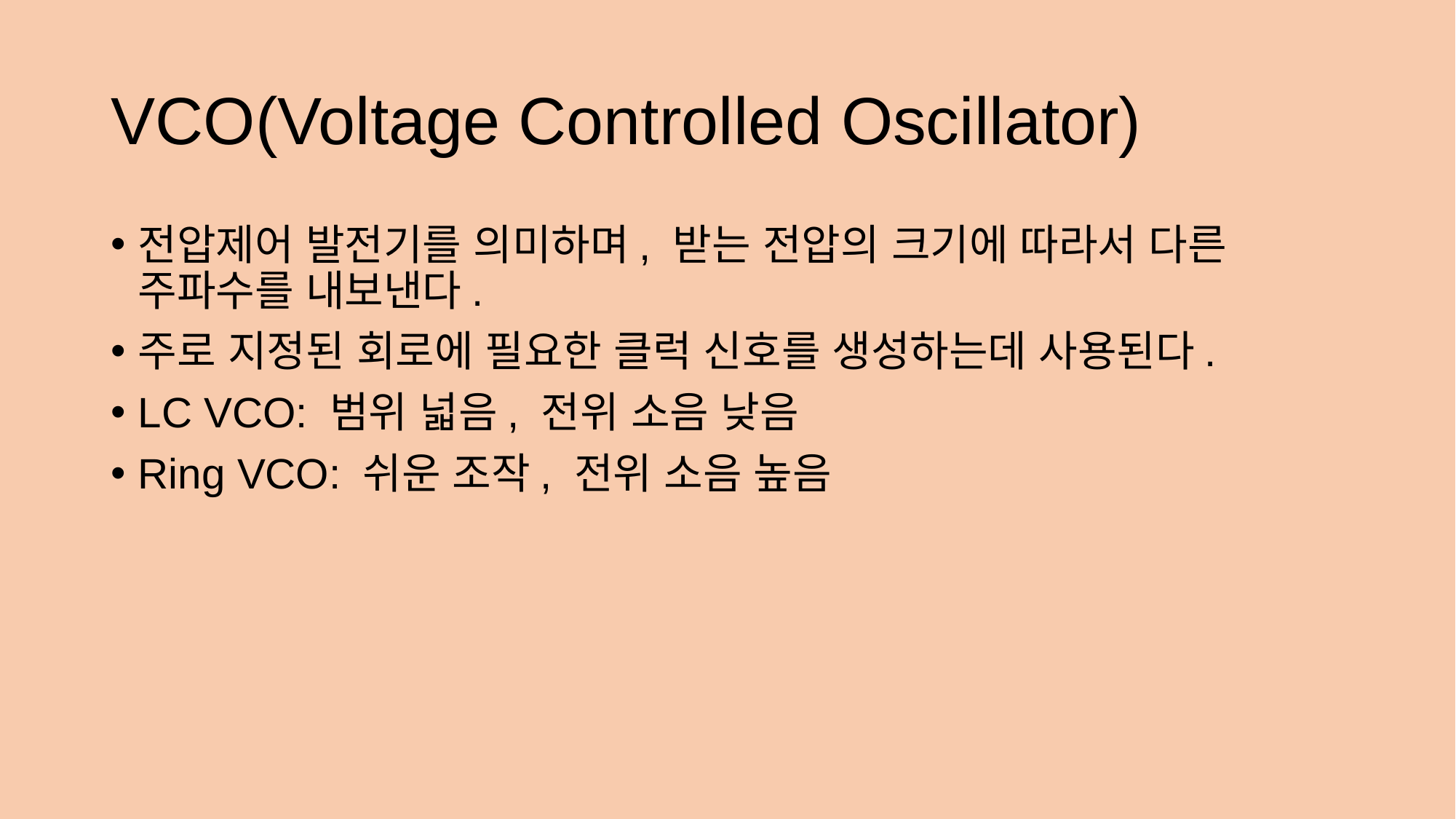

# VCO(Voltage Controlled Oscillator)
전압제어 발전기를 의미하며, 받는 전압의 크기에 따라서 다른 주파수를 내보낸다.
주로 지정된 회로에 필요한 클럭 신호를 생성하는데 사용된다.
LC VCO: 범위 넓음, 전위 소음 낮음
Ring VCO: 쉬운 조작, 전위 소음 높음